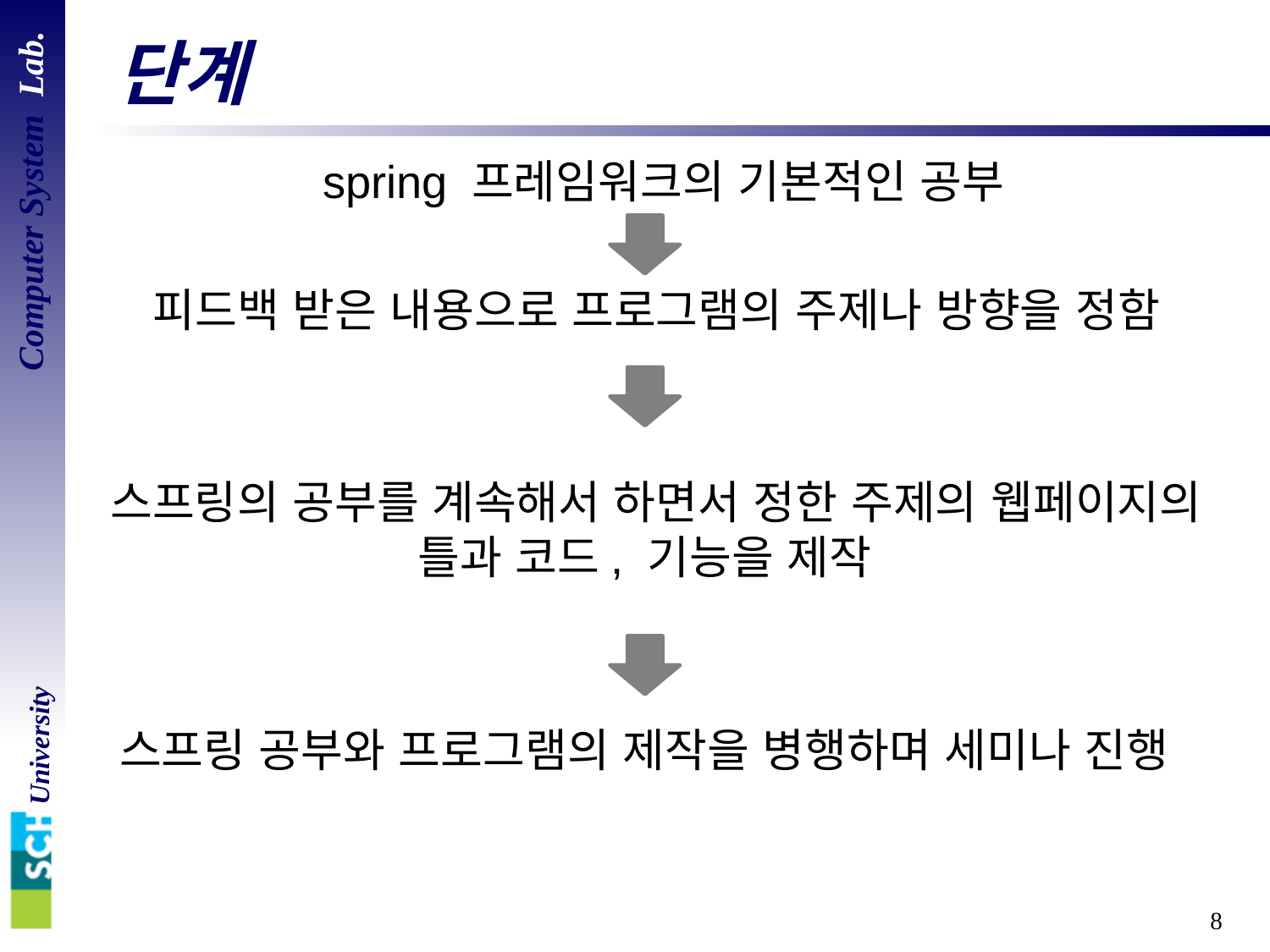

# 단계
   spring 프레임워크의 기본적인 공부

 피드백 받은 내용으로 프로그램의 주제나 방향을 정함

 스프링의 공부를 계속해서 하면서 정한 주제의 웹페이지의 틀과 코드, 기능을 제작

스프링 공부와 프로그램의 제작을 병행하며 세미나 진행